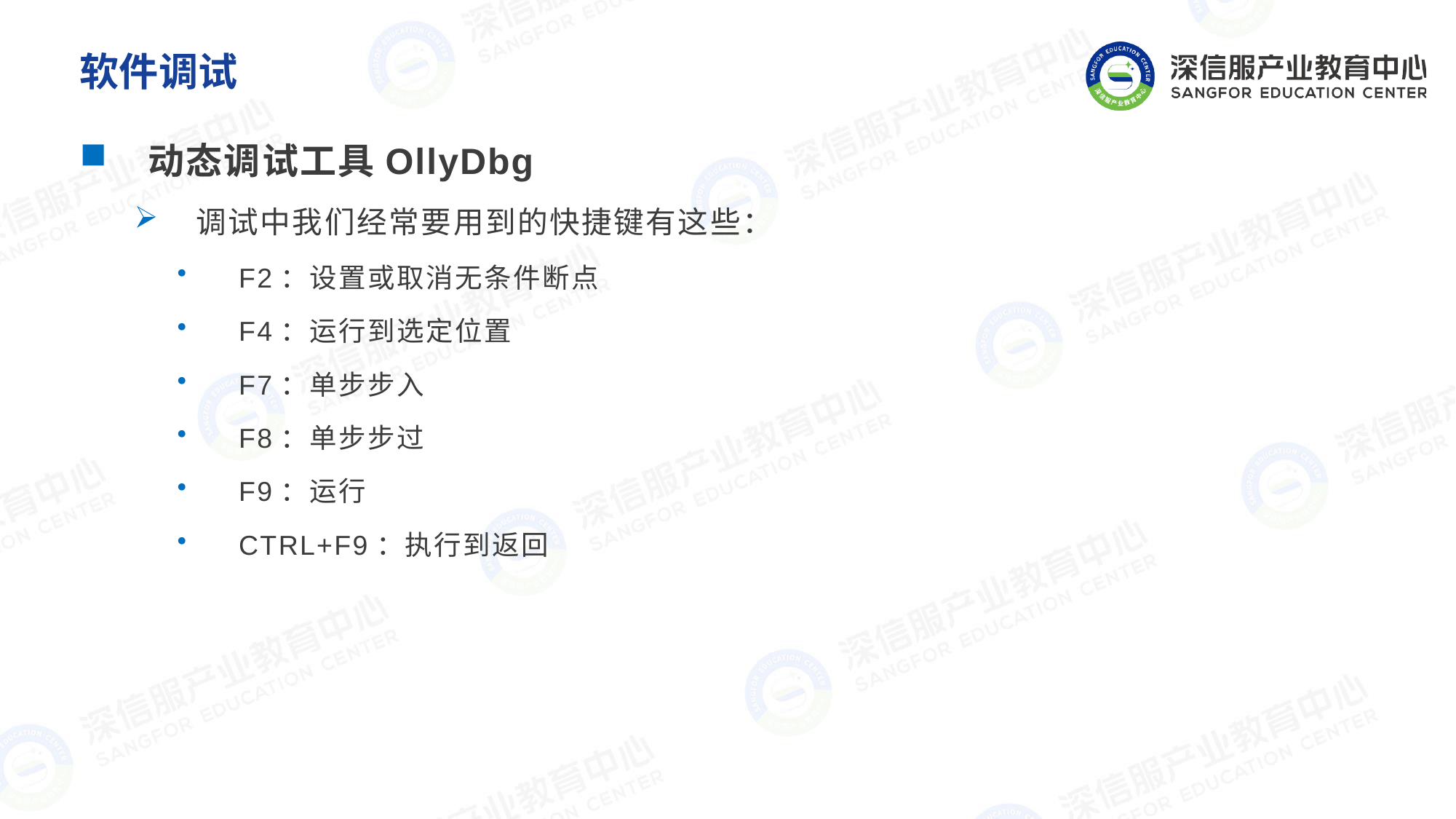

# 软件调试
动态调试工具OllyDbg
调试中我们经常要用到的快捷键有这些：
F2：设置或取消无条件断点
F4：运行到选定位置
F7：单步步入
F8：单步步过
F9：运行
CTRL+F9：执行到返回